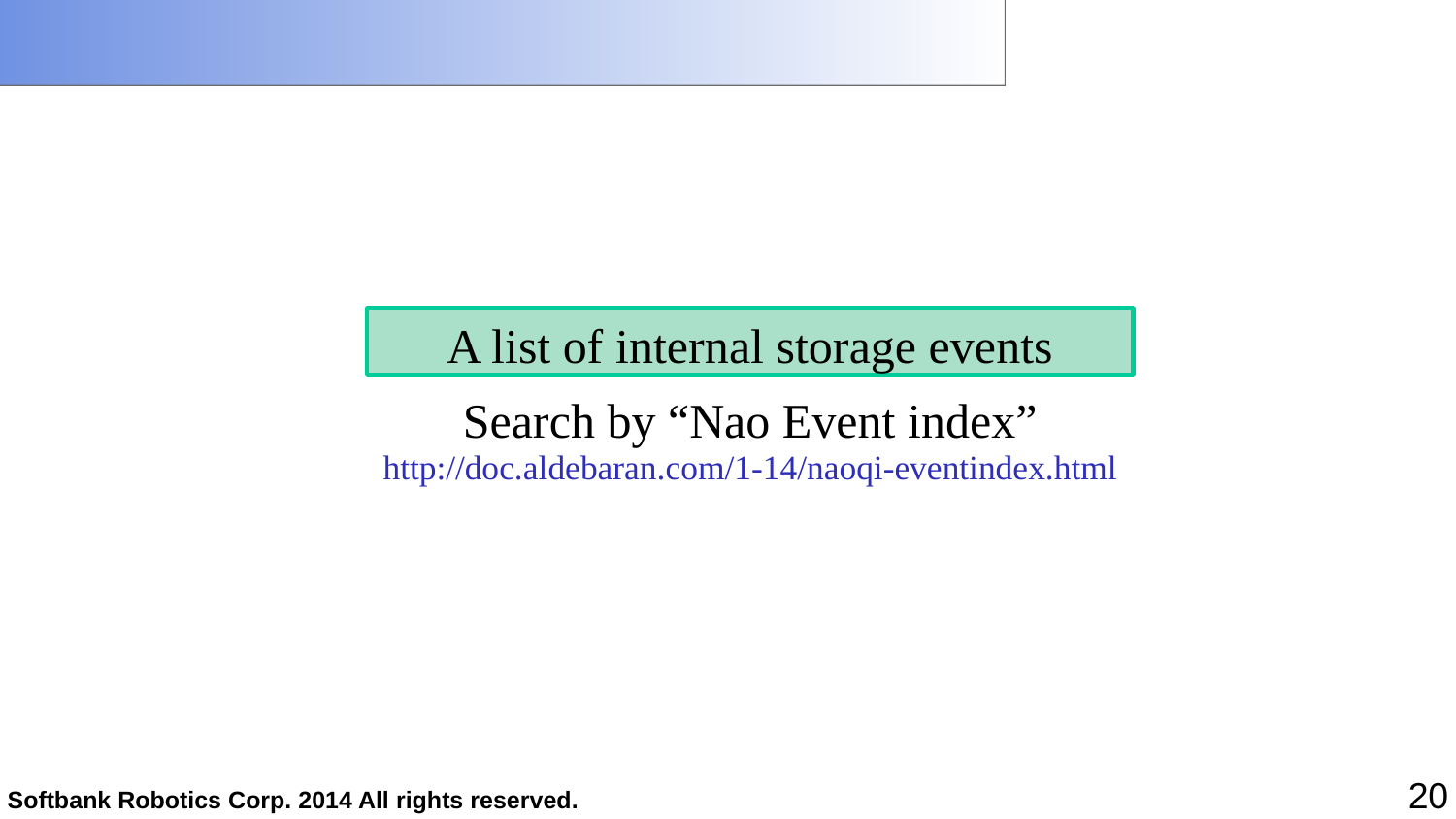

ーSentence 7-9ー　Various kinds of internal storage events

A list of internal storage events
Search by “Nao Event index”
http://doc.aldebaran.com/1-14/naoqi-eventindex.html
20